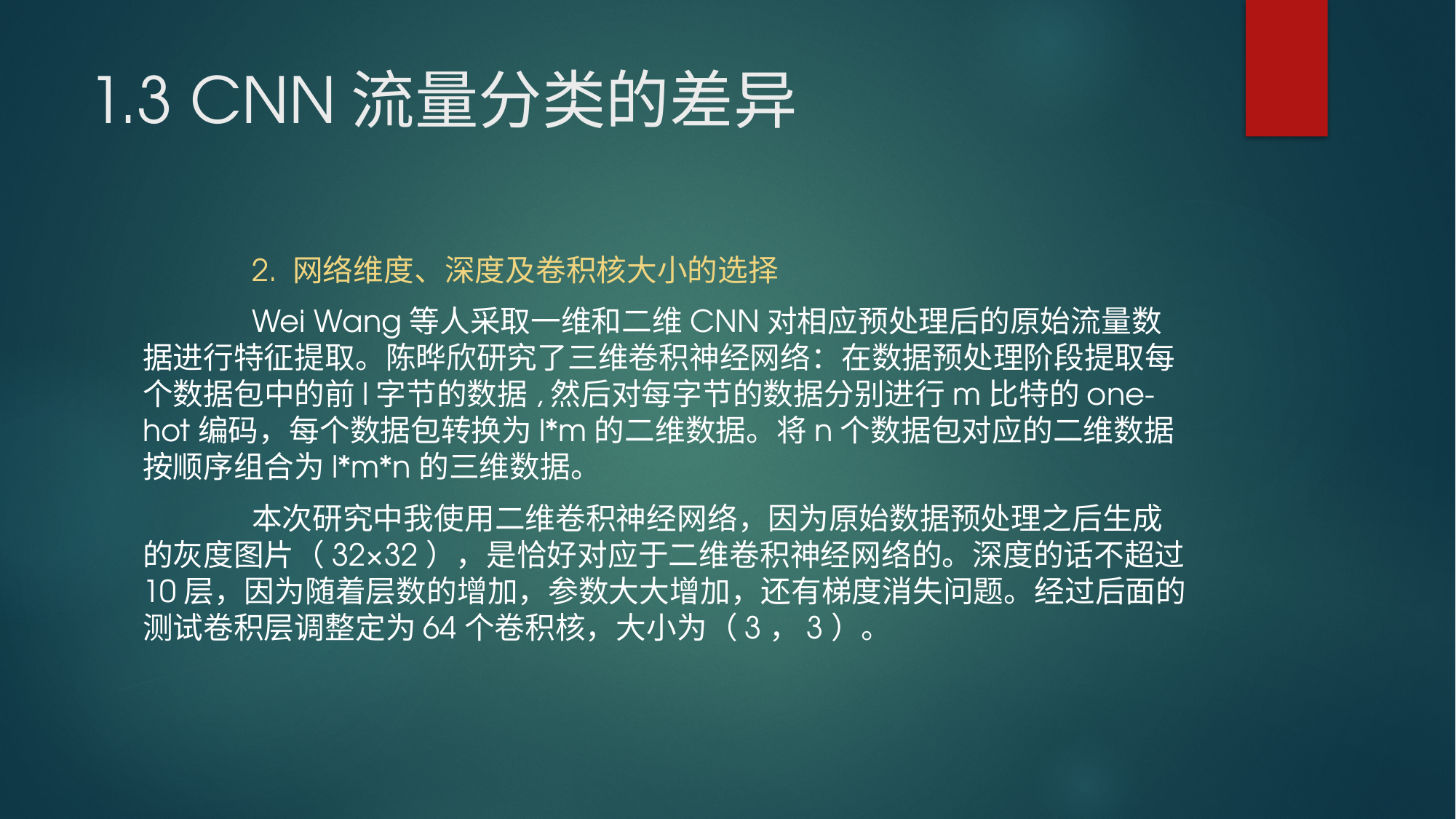

# 1.3 CNN流量分类的差异
	2. 网络维度、深度及卷积核大小的选择
	Wei Wang等人采取一维和二维CNN对相应预处理后的原始流量数据进行特征提取。陈晔欣研究了三维卷积神经网络：在数据预处理阶段提取每个数据包中的前l字节的数据,然后对每字节的数据分别进行m比特的one-hot编码，每个数据包转换为l*m的二维数据。将n个数据包对应的二维数据按顺序组合为l*m*n的三维数据。
	本次研究中我使用二维卷积神经网络，因为原始数据预处理之后生成的灰度图片（32×32），是恰好对应于二维卷积神经网络的。深度的话不超过10层，因为随着层数的增加，参数大大增加，还有梯度消失问题。经过后面的测试卷积层调整定为64个卷积核，大小为（3，3）。